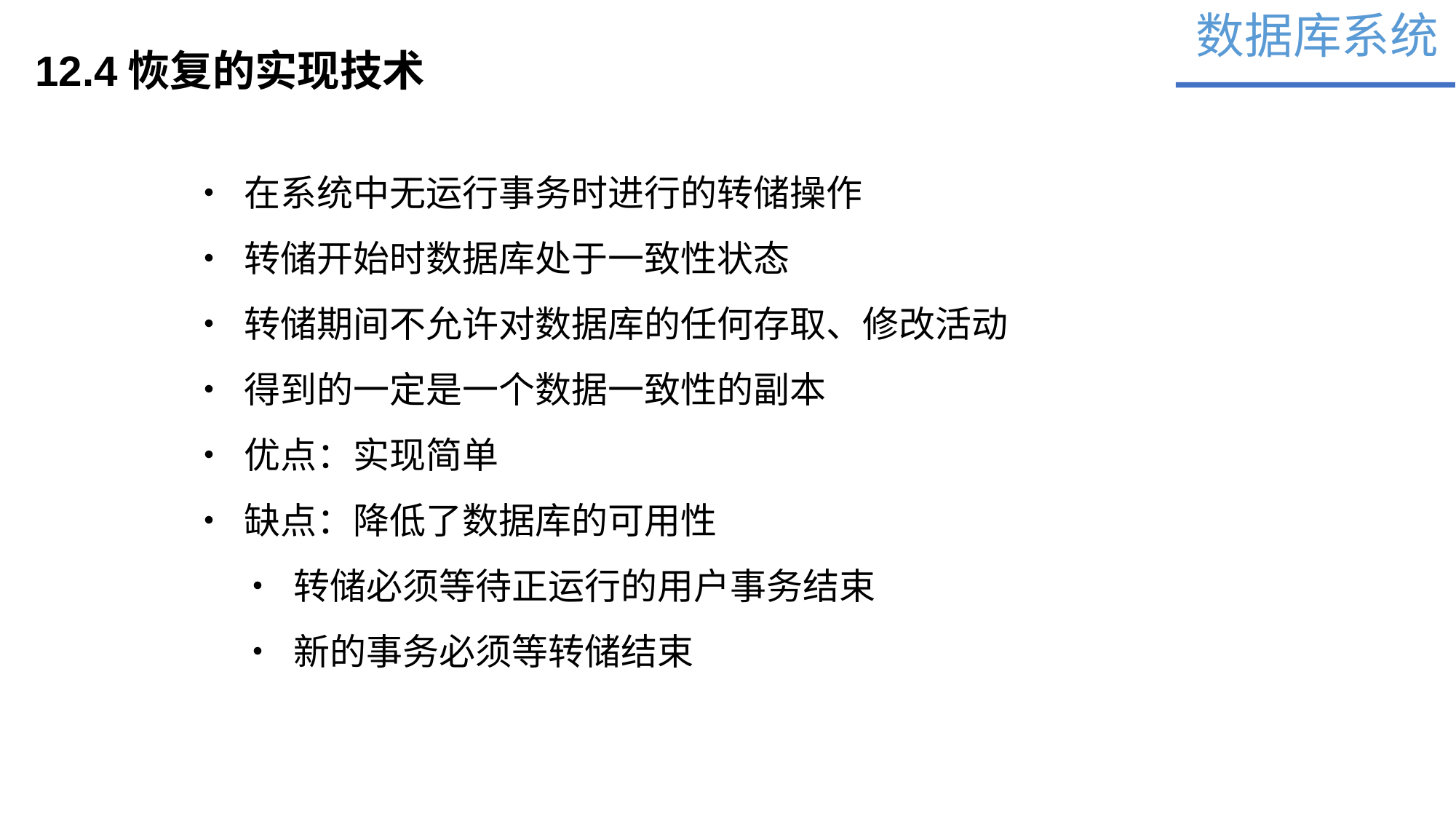

数据库系统
12.4恢复的实现技术

• 在系统中无运行事务时进行的转储操作
• 转储开始时数据库处于一致性状态
• 转储期间不允许对数据库的任何存取、修改活动
• 得到的一定是一个数据一致性的副本
• 优点：实现简单
• 缺点：降低了数据库的可用性
      • 转储必须等待正运行的用户事务结束
      • 新的事务必须等转储结束